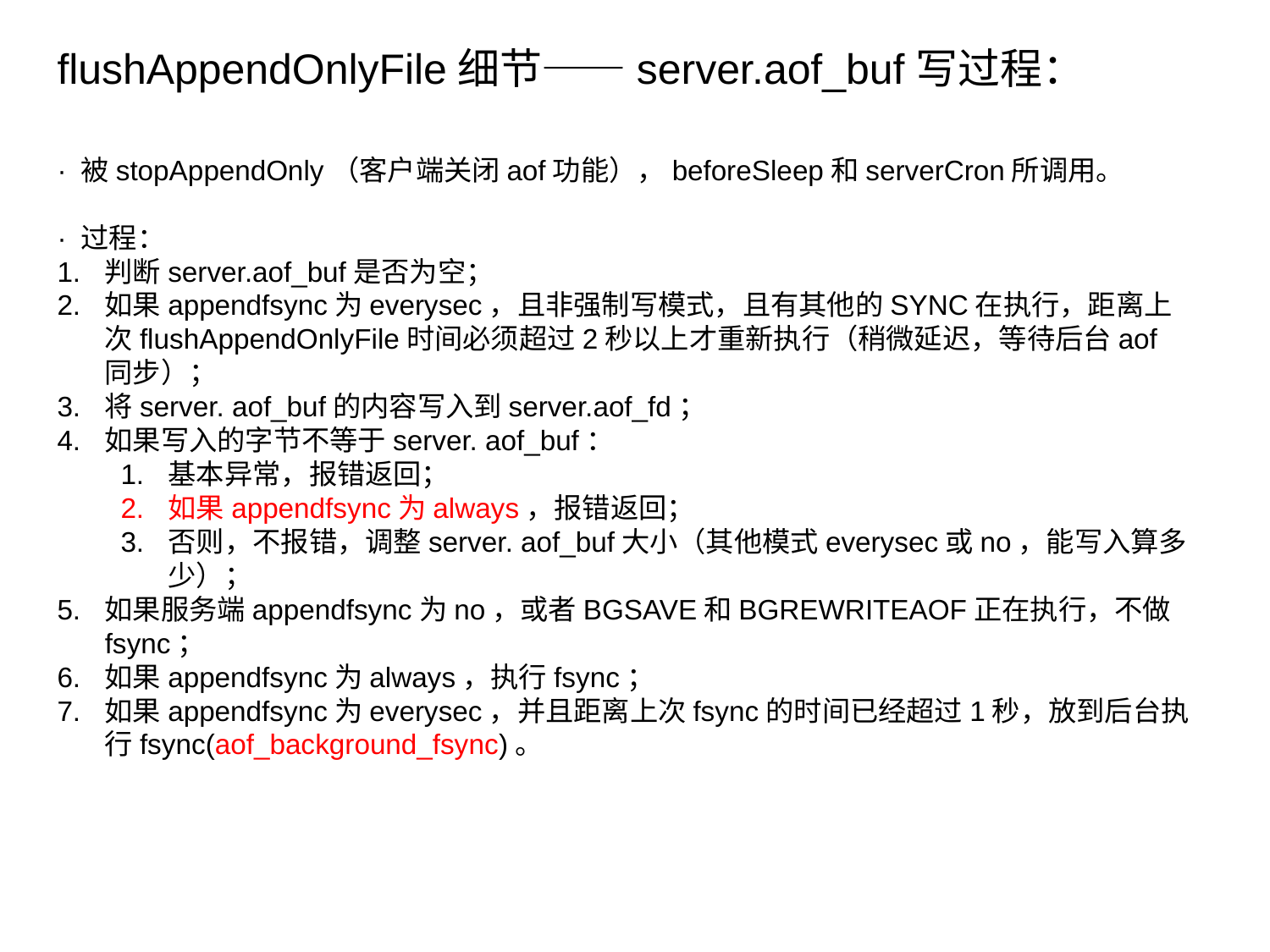

flushAppendOnlyFile细节——server.aof_buf写过程：
· 被stopAppendOnly（客户端关闭aof功能），beforeSleep和serverCron所调用。

· 过程：
判断server.aof_buf是否为空；
如果appendfsync为everysec，且非强制写模式，且有其他的SYNC在执行，距离上次flushAppendOnlyFile时间必须超过2秒以上才重新执行（稍微延迟，等待后台aof同步）；
将server. aof_buf的内容写入到server.aof_fd；
如果写入的字节不等于server. aof_buf：
基本异常，报错返回；
如果appendfsync为always，报错返回；
否则，不报错，调整server. aof_buf大小（其他模式everysec或no，能写入算多少）；
如果服务端appendfsync为no，或者BGSAVE和BGREWRITEAOF正在执行，不做fsync；
如果appendfsync为always，执行fsync；
如果appendfsync为everysec，并且距离上次fsync的时间已经超过1秒，放到后台执行fsync(aof_background_fsync)。